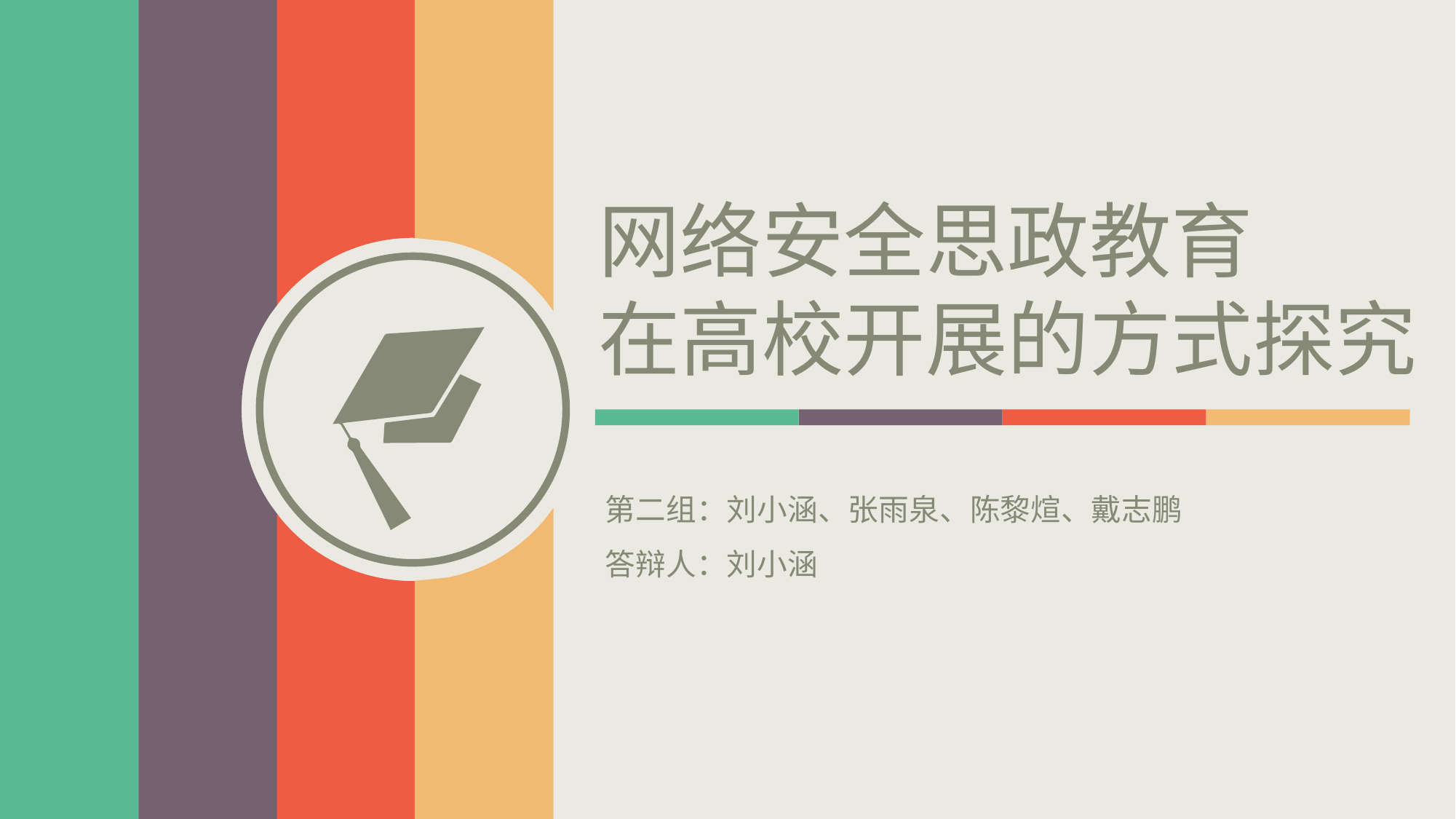

网络安全思政教育
在高校开展的方式探究

第二组：刘小涵、张雨泉、陈黎煊、戴志鹏
答辩人：刘小涵